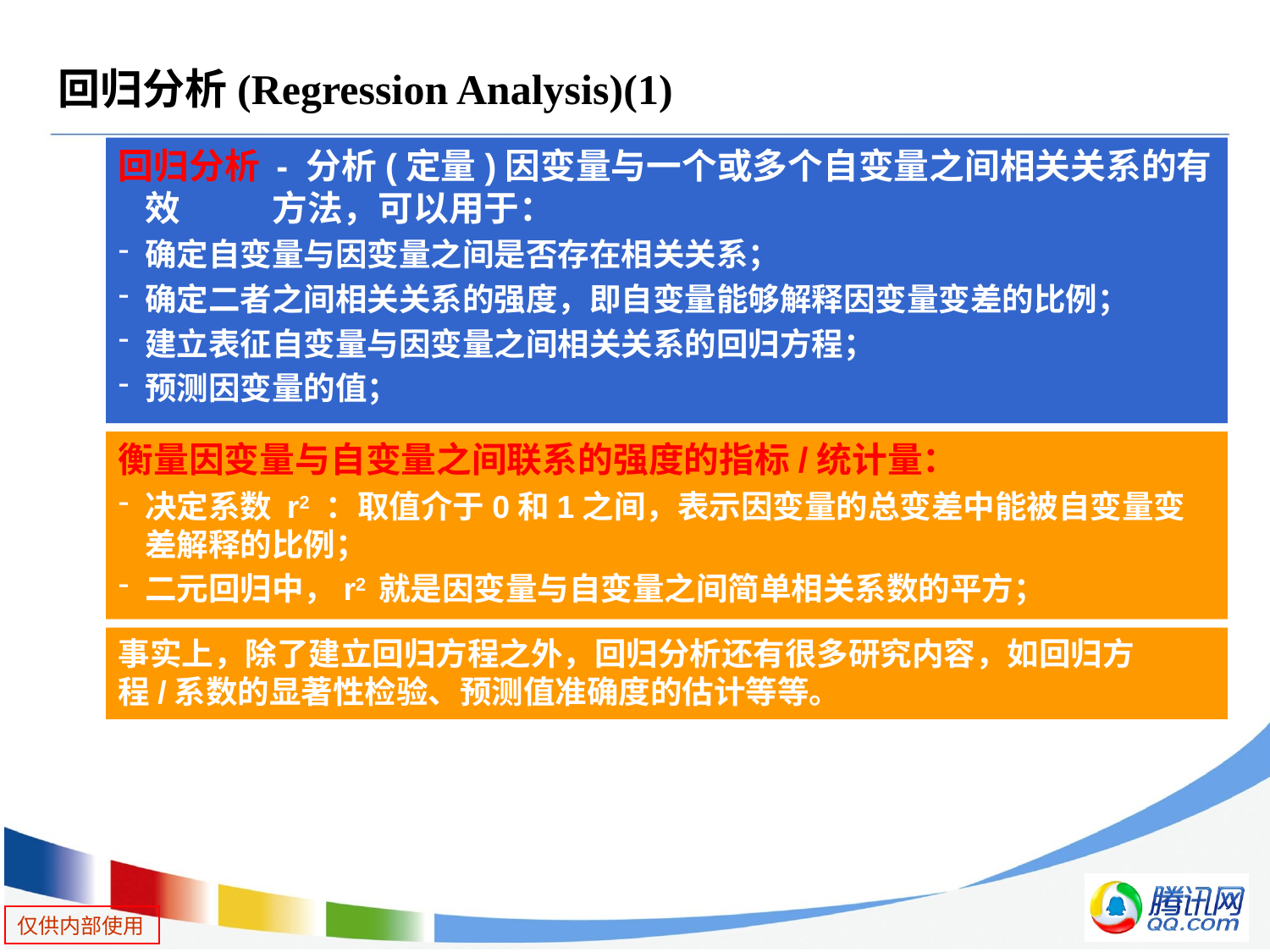

# 回归分析(Regression Analysis)(1)
回归分析 - 分析(定量)因变量与一个或多个自变量之间相关关系的有效	方法，可以用于：
确定自变量与因变量之间是否存在相关关系；
确定二者之间相关关系的强度，即自变量能够解释因变量变差的比例；
建立表征自变量与因变量之间相关关系的回归方程；
预测因变量的值；
衡量因变量与自变量之间联系的强度的指标/统计量：
决定系数 r2 ：取值介于0和1之间，表示因变量的总变差中能被自变量变差解释的比例；
二元回归中，r2 就是因变量与自变量之间简单相关系数的平方；
事实上，除了建立回归方程之外，回归分析还有很多研究内容，如回归方程/系数的显著性检验、预测值准确度的估计等等。